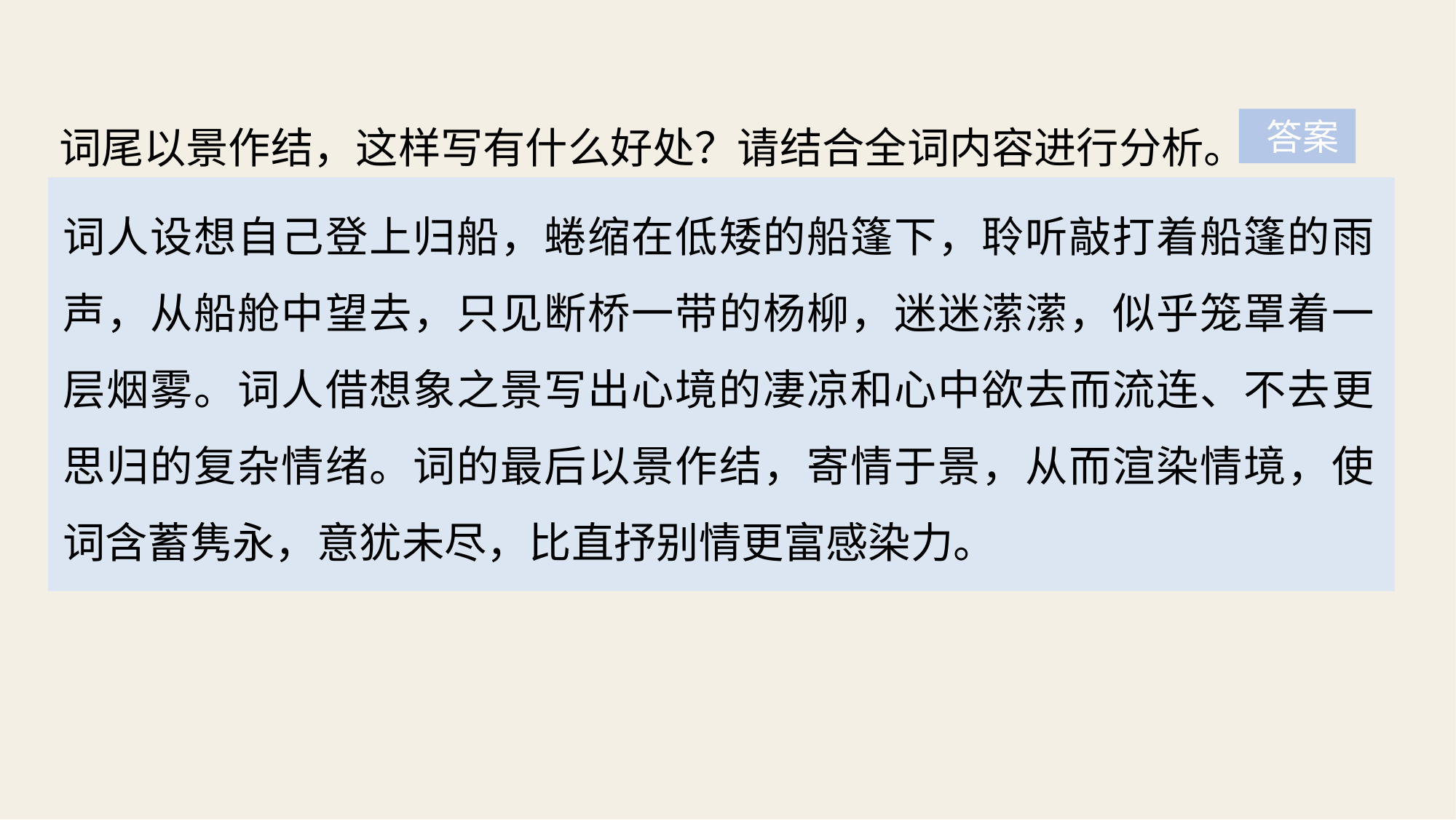

词尾以景作结，这样写有什么好处？请结合全词内容进行分析。
 答案
词人设想自己登上归船，蜷缩在低矮的船篷下，聆听敲打着船篷的雨声，从船舱中望去，只见断桥一带的杨柳，迷迷潆潆，似乎笼罩着一层烟雾。词人借想象之景写出心境的凄凉和心中欲去而流连、不去更思归的复杂情绪。词的最后以景作结，寄情于景，从而渲染情境，使词含蓄隽永，意犹未尽，比直抒别情更富感染力。